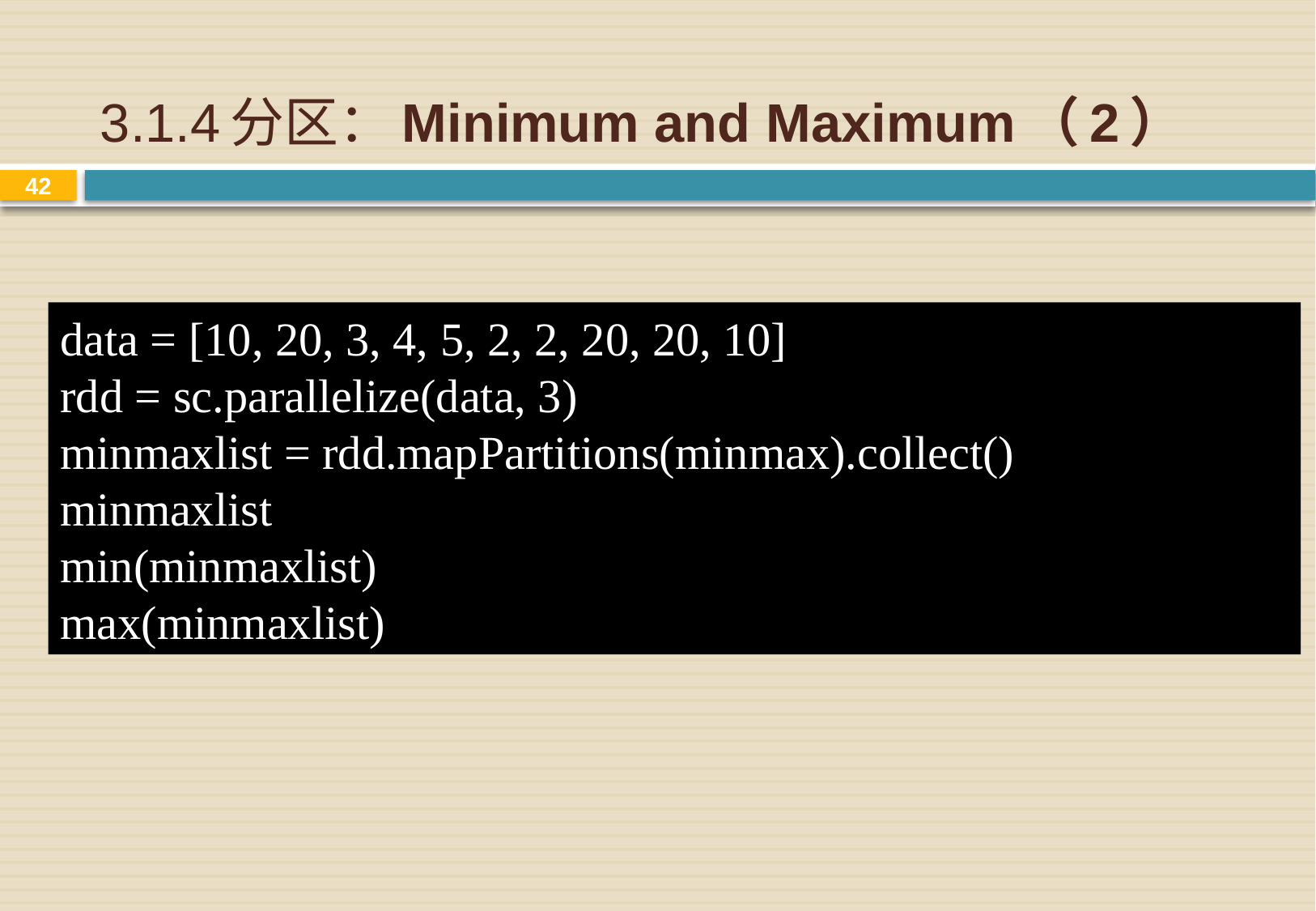

# 3.1.4分区：Minimum and Maximum（2）
42
data = [10, 20, 3, 4, 5, 2, 2, 20, 20, 10]
rdd = sc.parallelize(data, 3)
minmaxlist = rdd.mapPartitions(minmax).collect()
minmaxlist
min(minmaxlist)
max(minmaxlist)